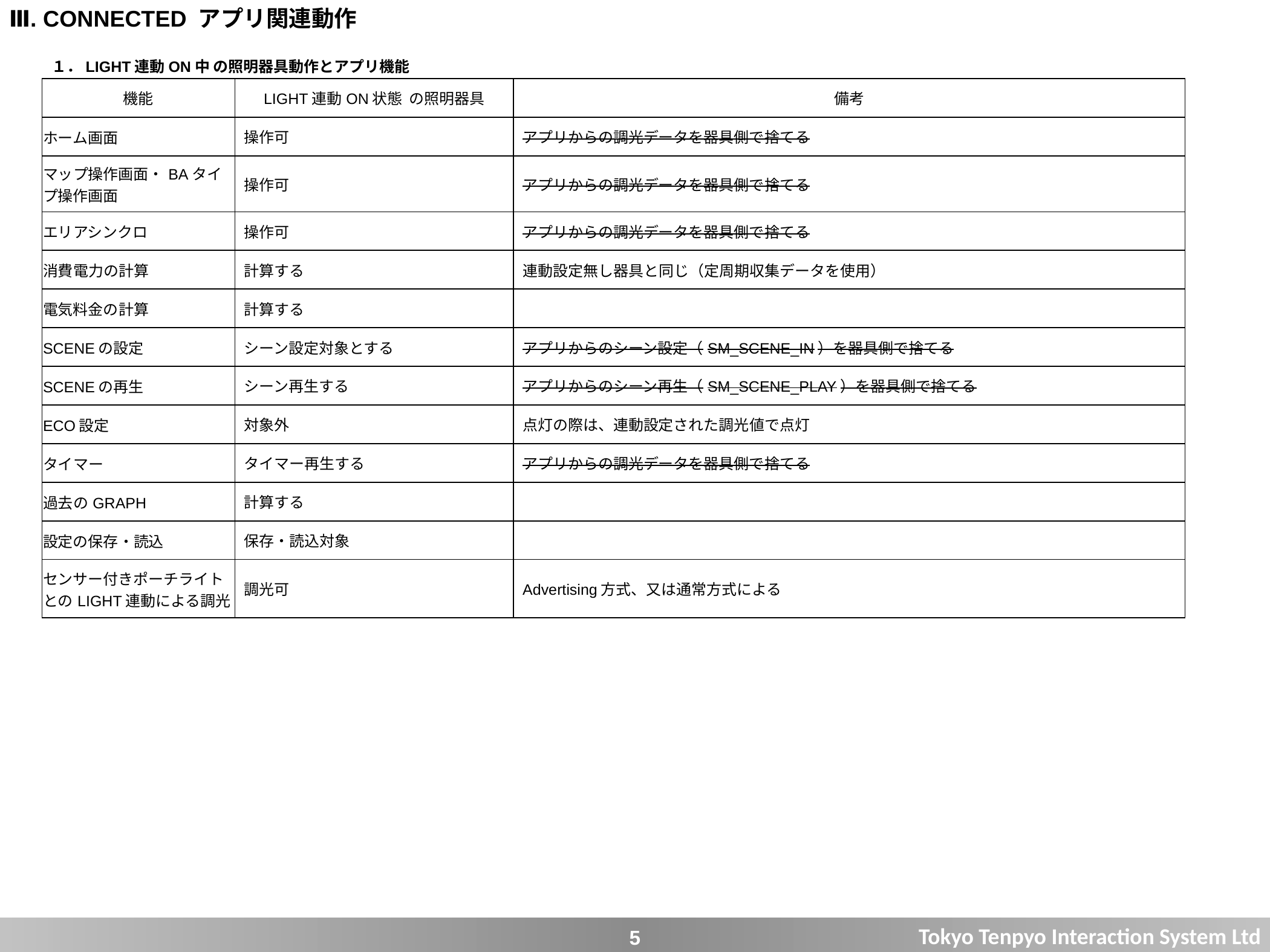

Ⅲ. CONNECTED アプリ関連動作
１．LIGHT連動ON中 の照明器具動作とアプリ機能
| 機能 | LIGHT連動ON状態 の照明器具 | 備考 |
| --- | --- | --- |
| ホーム画面 | 操作可 | アプリからの調光データを器具側で捨てる |
| マップ操作画面・BAタイプ操作画面 | 操作可 | アプリからの調光データを器具側で捨てる |
| エリアシンクロ | 操作可 | アプリからの調光データを器具側で捨てる |
| 消費電力の計算 | 計算する | 連動設定無し器具と同じ（定周期収集データを使用） |
| 電気料金の計算 | 計算する |  |
| SCENEの設定 | シーン設定対象とする | アプリからのシーン設定（SM\_SCENE\_IN）を器具側で捨てる |
| SCENEの再生 | シーン再生する | アプリからのシーン再生（SM\_SCENE\_PLAY）を器具側で捨てる |
| ECO設定 | 対象外 | 点灯の際は、連動設定された調光値で点灯 |
| タイマー | タイマー再生する | アプリからの調光データを器具側で捨てる |
| 過去のGRAPH | 計算する |  |
| 設定の保存・読込 | 保存・読込対象 |  |
| センサー付きポーチライトとのLIGHT連動による調光 | 調光可 | Advertising方式、又は通常方式による |
5